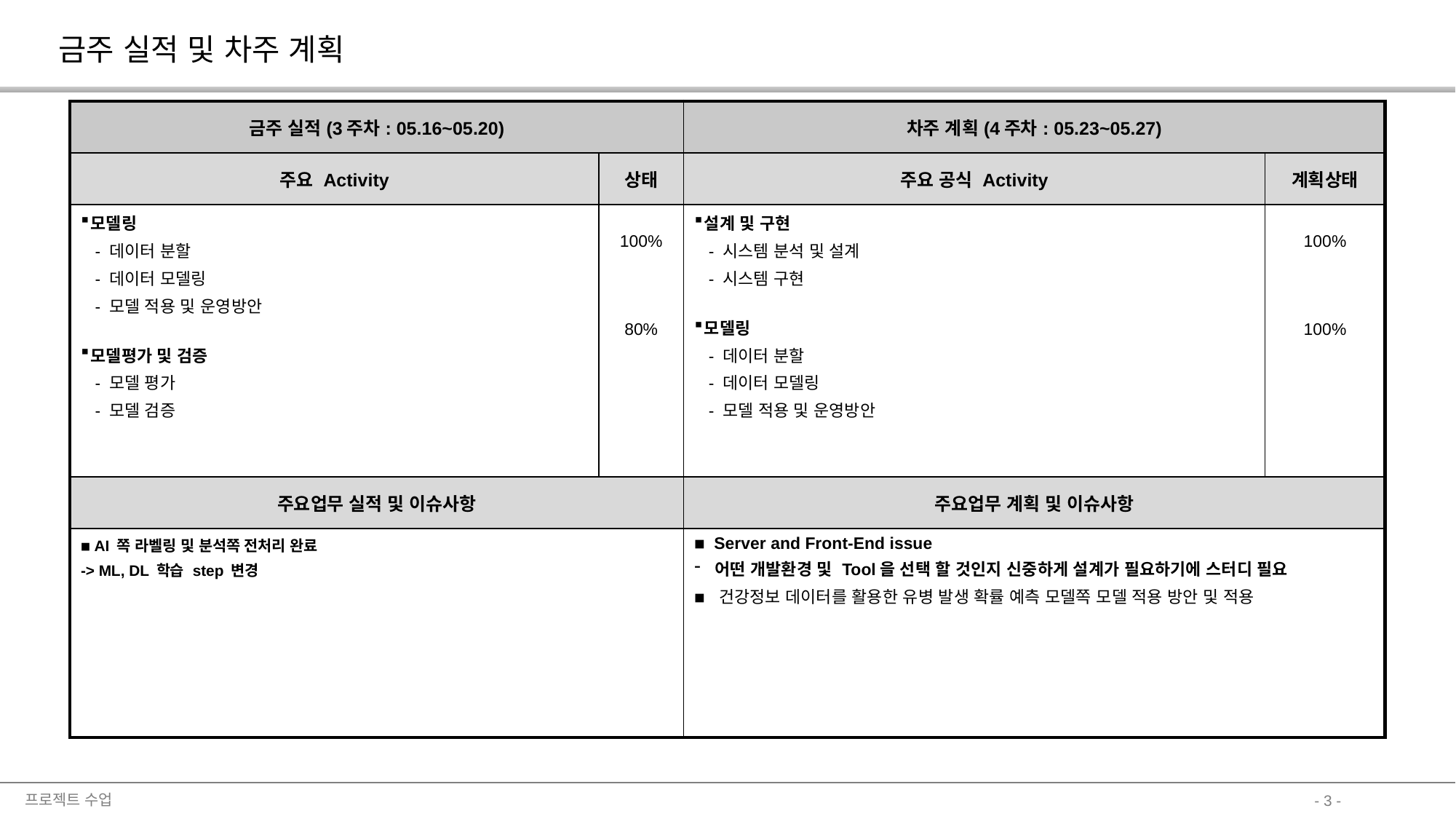

금주 실적 및 차주 계획
| 금주 실적(3주차: 05.16~05.20) |  | 차주 계획(4주차: 05.23~05.27) |  |
| --- | --- | --- | --- |
| 주요 Activity | 상태 | 주요 공식 Activity | 계획상태 |
| 모델링 - 데이터 분할 - 데이터 모델링 - 모델 적용 및 운영방안 모델평가 및 검증 - 모델 평가 - 모델 검증 | 100% 80% | 설계 및 구현 - 시스템 분석 및 설계 - 시스템 구현 모델링 - 데이터 분할 - 데이터 모델링 - 모델 적용 및 운영방안 | 100% 100% |
| 주요업무 실적 및 이슈사항 |  | 주요업무 계획 및 이슈사항 |  |
| ◼ AI 쪽 라벨링 및 분석쪽 전처리 완료 -> ML, DL 학습 step 변경 |  | ◼ Server and Front-End issue 어떤 개발환경 및 Tool을 선택 할 것인지 신중하게 설계가 필요하기에 스터디 필요 ◼ 건강정보 데이터를 활용한 유병 발생 확률 예측 모델쪽 모델 적용 방안 및 적용 |  |